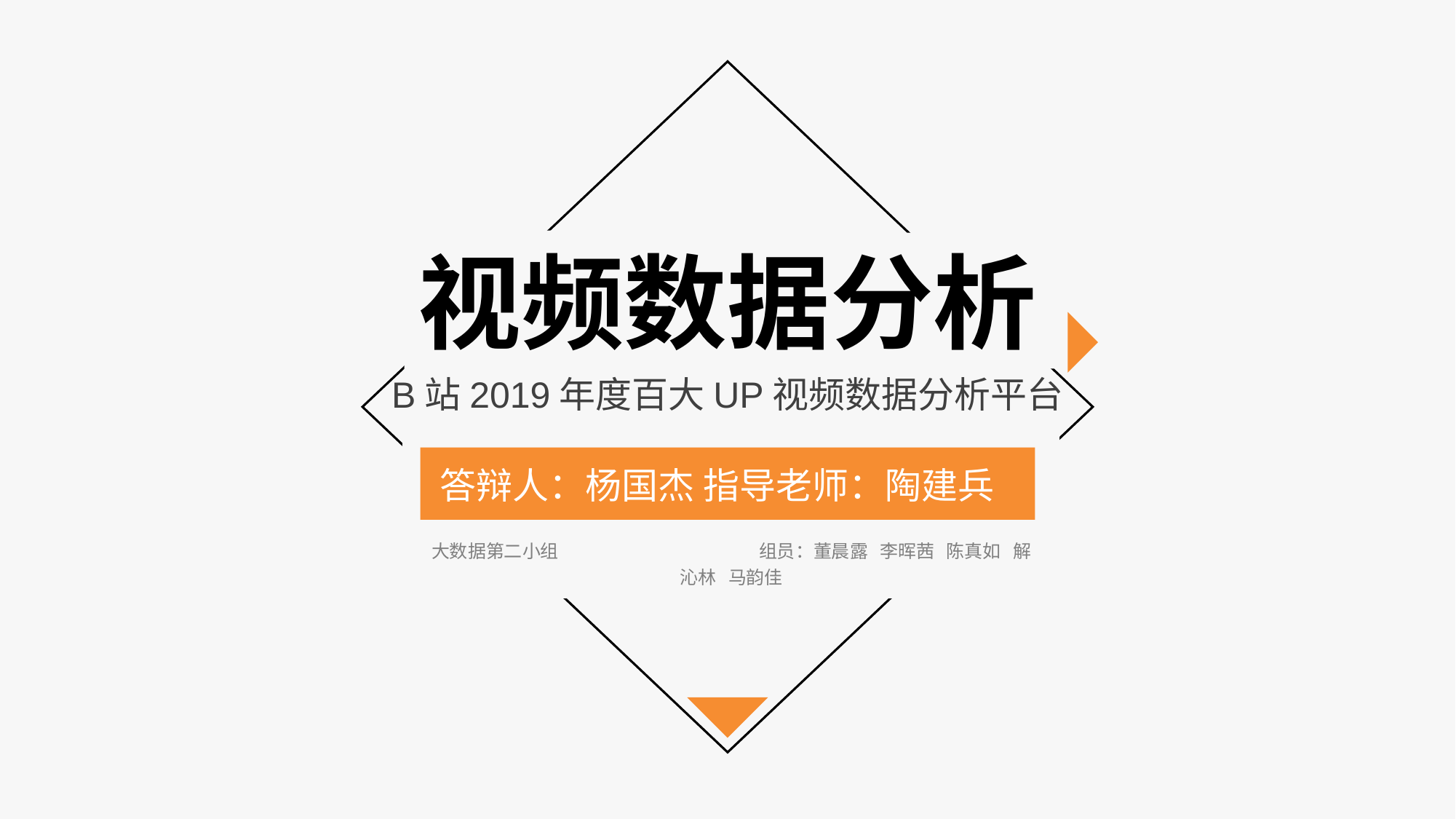

视频数据分析

B站2019年度百大UP视频数据分析平台

答辩人：杨国杰 指导老师：陶建兵
大数据第二小组		组员：董晨露   李晖茜   陈真如   解沁林   马韵佳